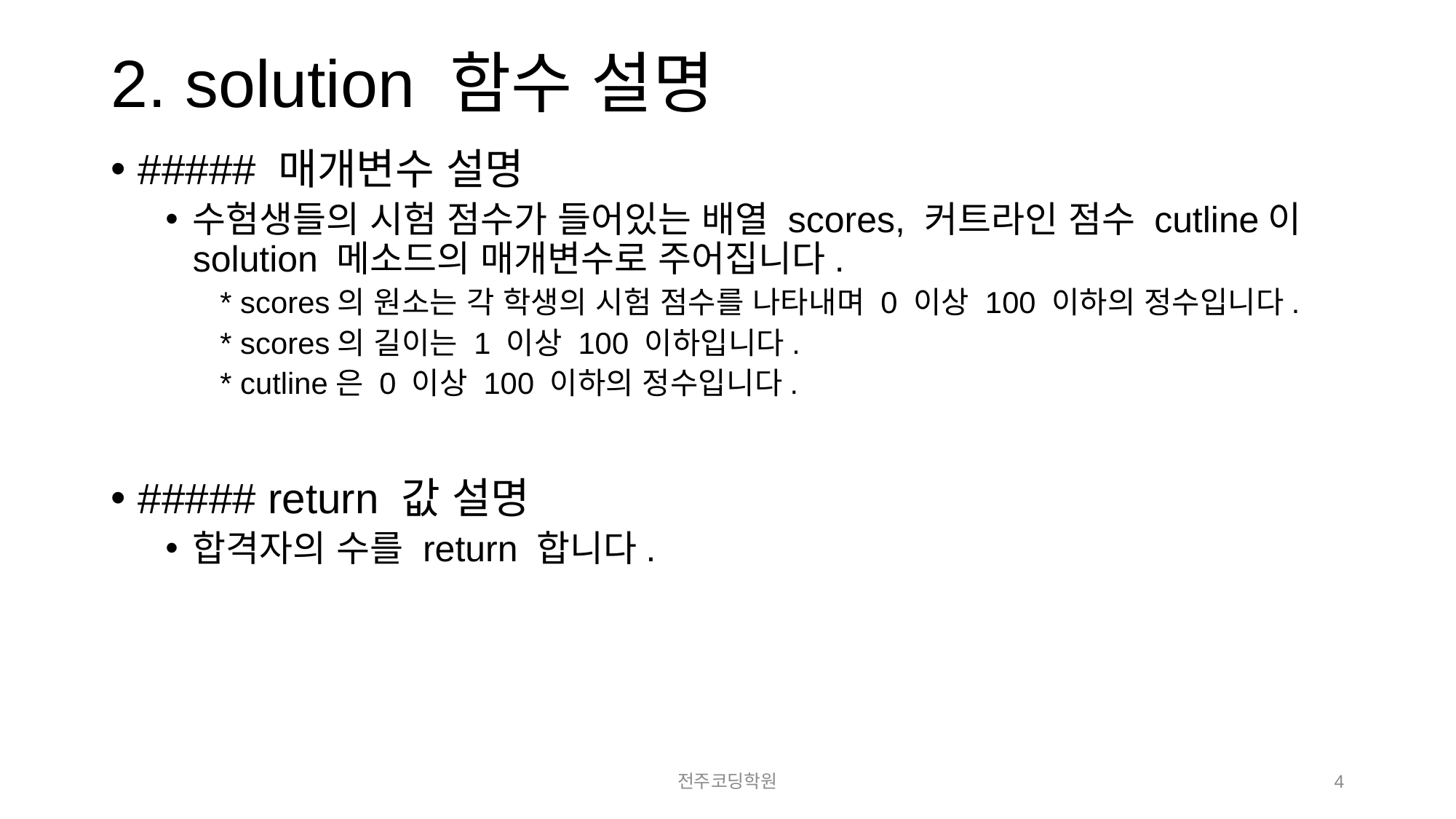

# 2. solution 함수 설명
##### 매개변수 설명
수험생들의 시험 점수가 들어있는 배열 scores, 커트라인 점수 cutline이 solution 메소드의 매개변수로 주어집니다.
* scores의 원소는 각 학생의 시험 점수를 나타내며 0 이상 100 이하의 정수입니다.
* scores의 길이는 1 이상 100 이하입니다.
* cutline은 0 이상 100 이하의 정수입니다.

##### return 값 설명
합격자의 수를 return 합니다.
전주코딩학원
4